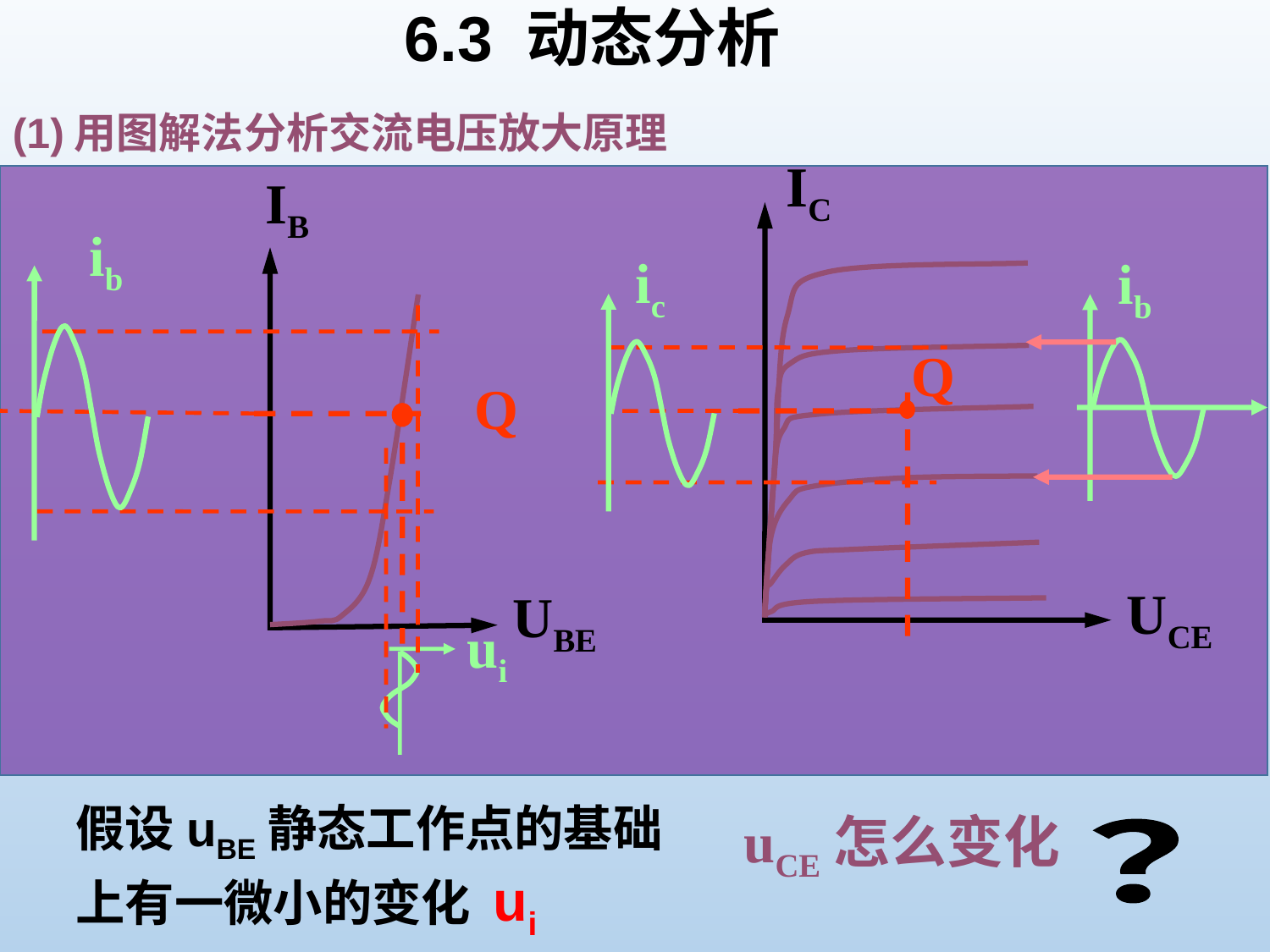

6.3 动态分析
(1)用图解法分析交流电压放大原理
IC

UCE

IB

Q

UBE

ib

ic

ib

Q

ui

假设uBE静态工作点的基础上有一微小的变化 ui
uCE怎么变化
？